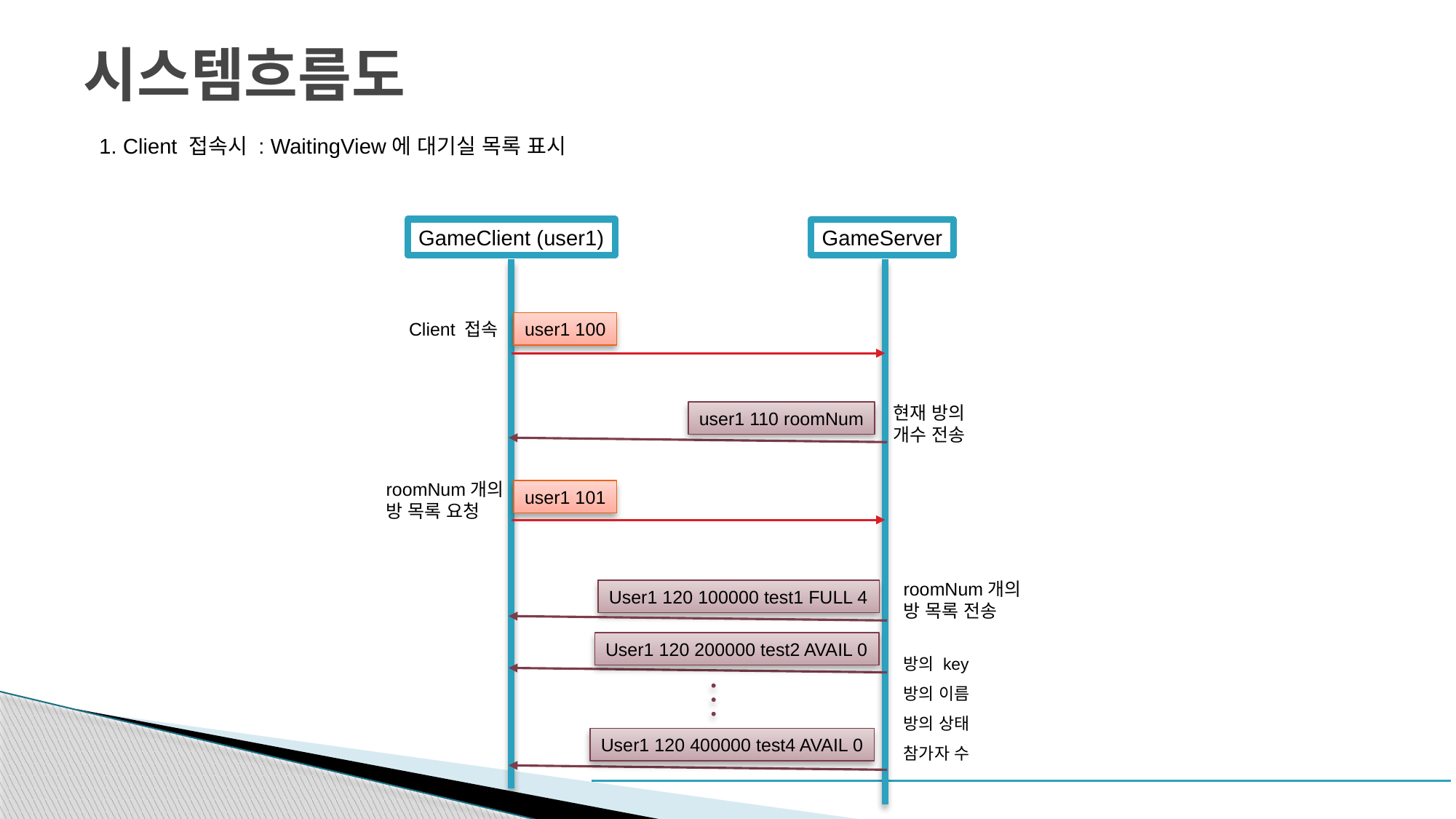

# 시스템흐름도
1. Client 접속시 : WaitingView에 대기실 목록 표시
GameClient (user1)
GameServer
Client 접속
user1 100
현재 방의
개수 전송
user1 110 roomNum
roomNum개의
방 목록 요청
user1 101
roomNum개의
방 목록 전송

방의 key
방의 이름
방의 상태
참가자 수
User1 120 100000 test1 FULL 4
User1 120 200000 test2 AVAIL 0

User1 120 400000 test4 AVAIL 0